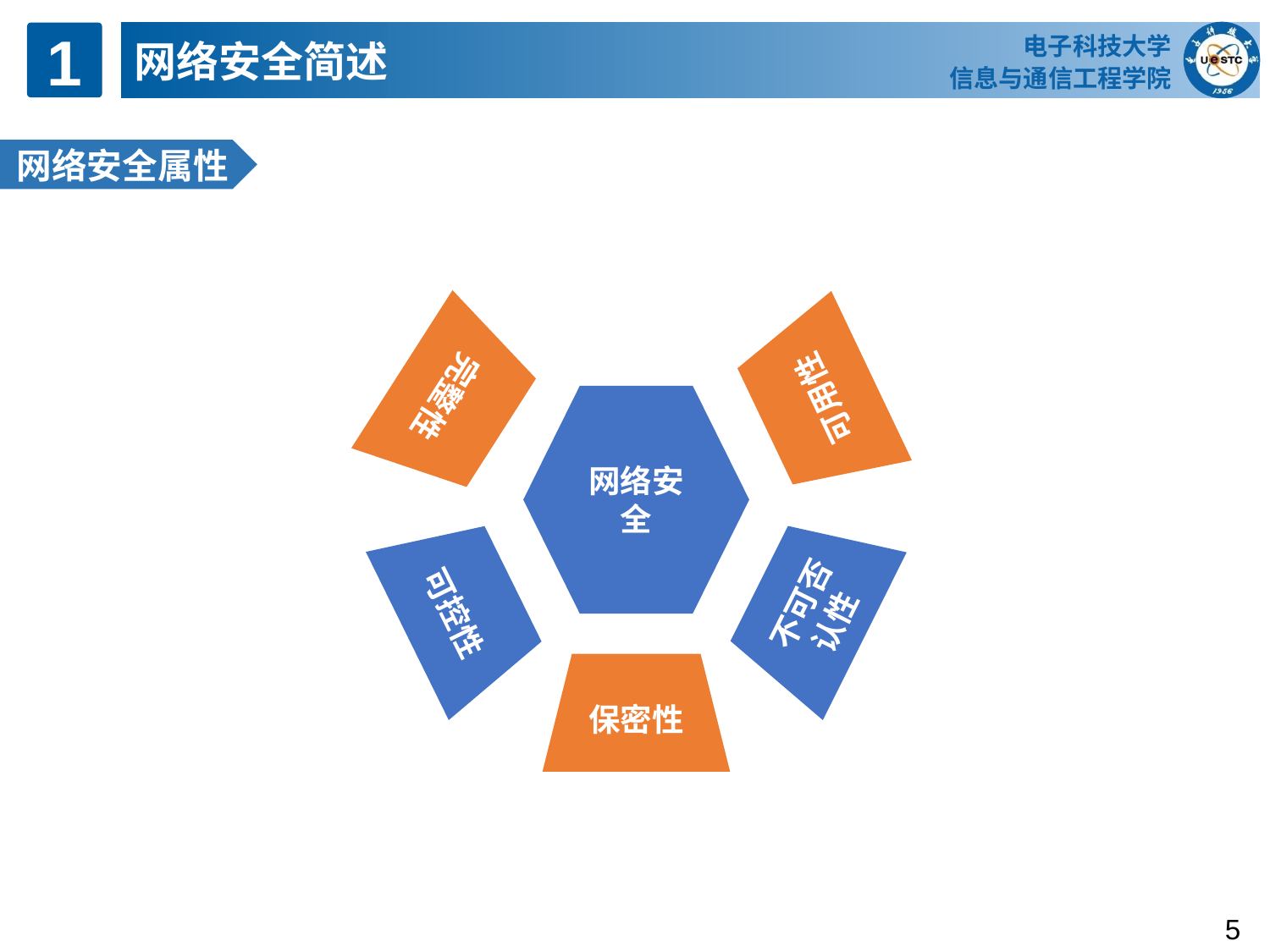

电子科技大学
信息与通信工程学院

1
网络安全简述
网络安全属性
完整性
可用性
网络安全
不可否认性
可控性
保密性